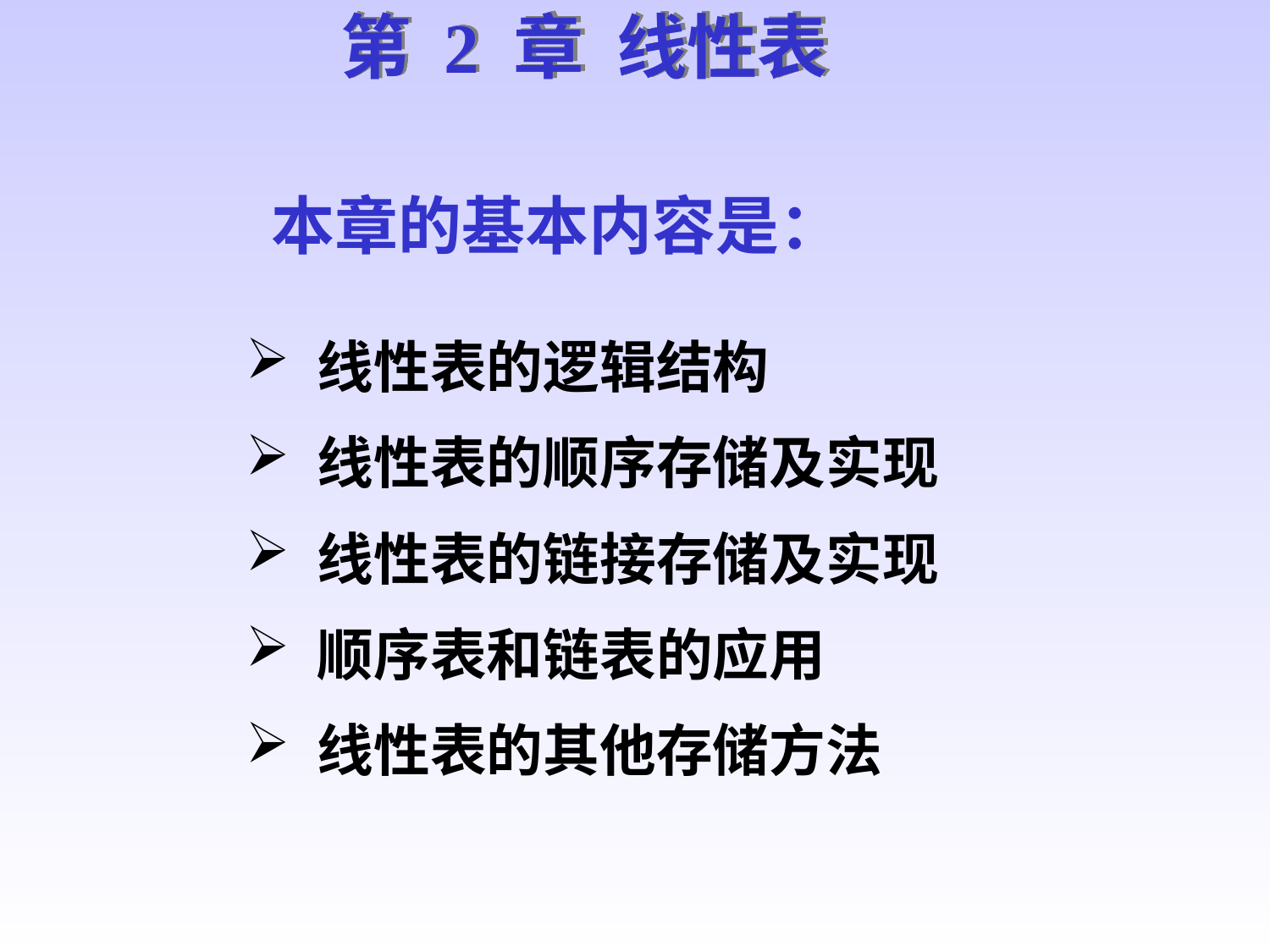

第 2 章  线性表

本章的基本内容是：
 线性表的逻辑结构
 线性表的顺序存储及实现
 线性表的链接存储及实现
 顺序表和链表的应用
 线性表的其他存储方法